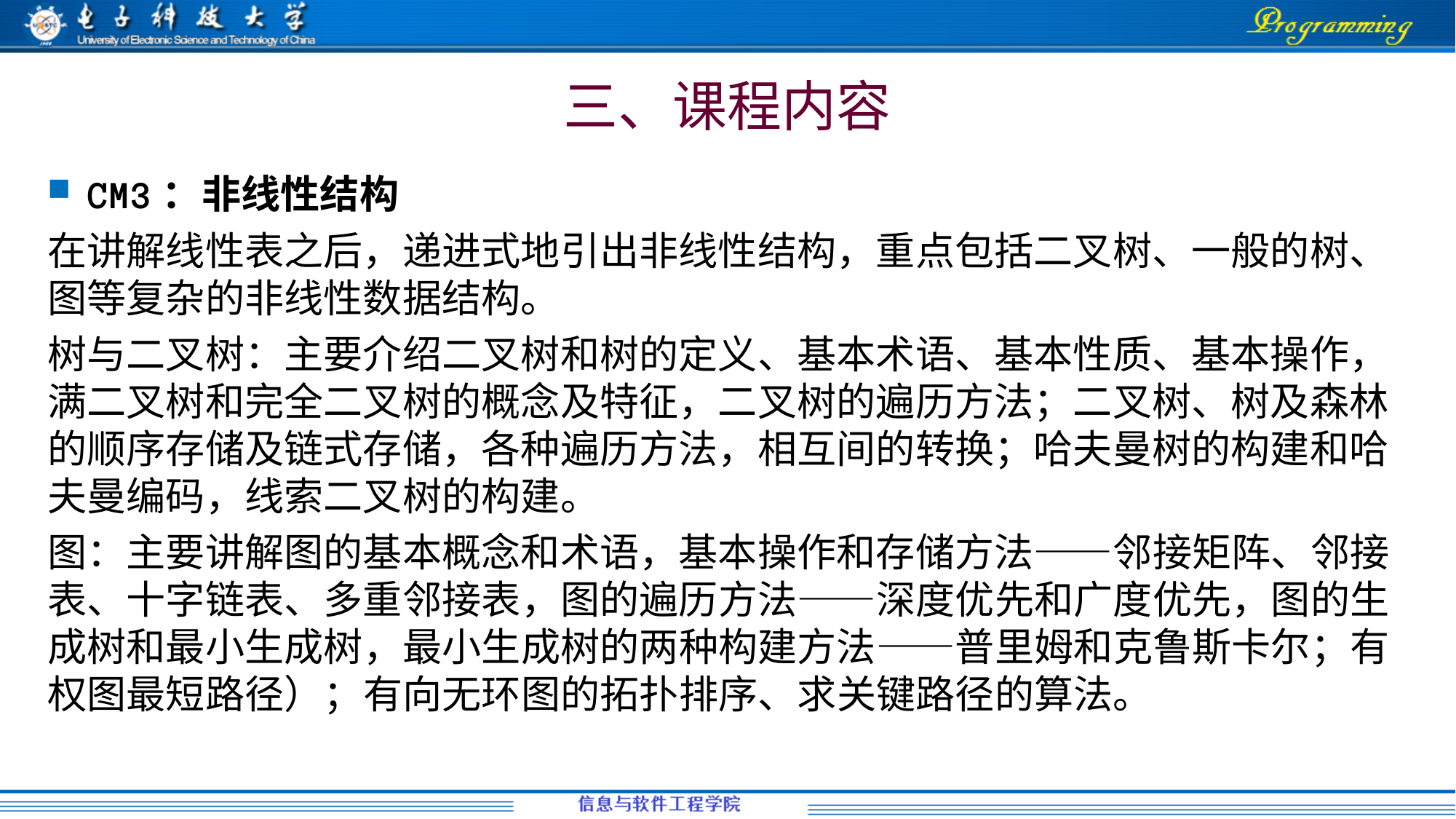

# 三、课程内容
CM3：非线性结构
在讲解线性表之后，递进式地引出非线性结构，重点包括二叉树、一般的树、图等复杂的非线性数据结构。
树与二叉树：主要介绍二叉树和树的定义、基本术语、基本性质、基本操作，满二叉树和完全二叉树的概念及特征，二叉树的遍历方法；二叉树、树及森林的顺序存储及链式存储，各种遍历方法，相互间的转换；哈夫曼树的构建和哈夫曼编码，线索二叉树的构建。
图：主要讲解图的基本概念和术语，基本操作和存储方法——邻接矩阵、邻接表、十字链表、多重邻接表，图的遍历方法——深度优先和广度优先，图的生成树和最小生成树，最小生成树的两种构建方法——普里姆和克鲁斯卡尔；有权图最短路径）；有向无环图的拓扑排序、求关键路径的算法。